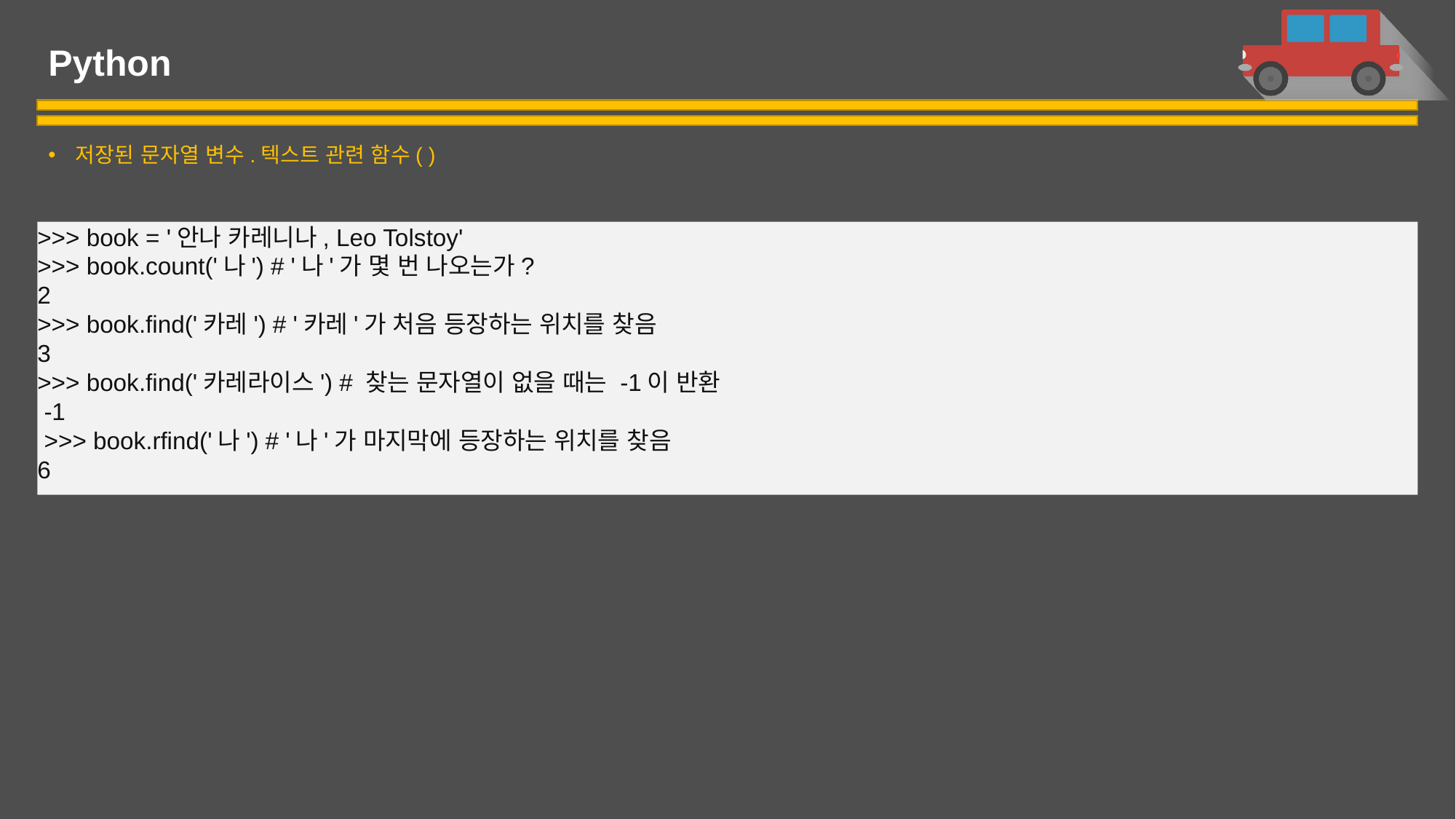

# Python
저장된 문자열 변수.텍스트 관련 함수( )

>>> book = '안나 카레니나, Leo Tolstoy'
>>> book.count('나') # '나'가 몇 번 나오는가?
2
>>> book.find('카레') # '카레'가 처음 등장하는 위치를 찾음
3
>>> book.find('카레라이스') # 찾는 문자열이 없을 때는 -1이 반환
 -1
 >>> book.rfind('나') # '나'가 마지막에 등장하는 위치를 찾음
6